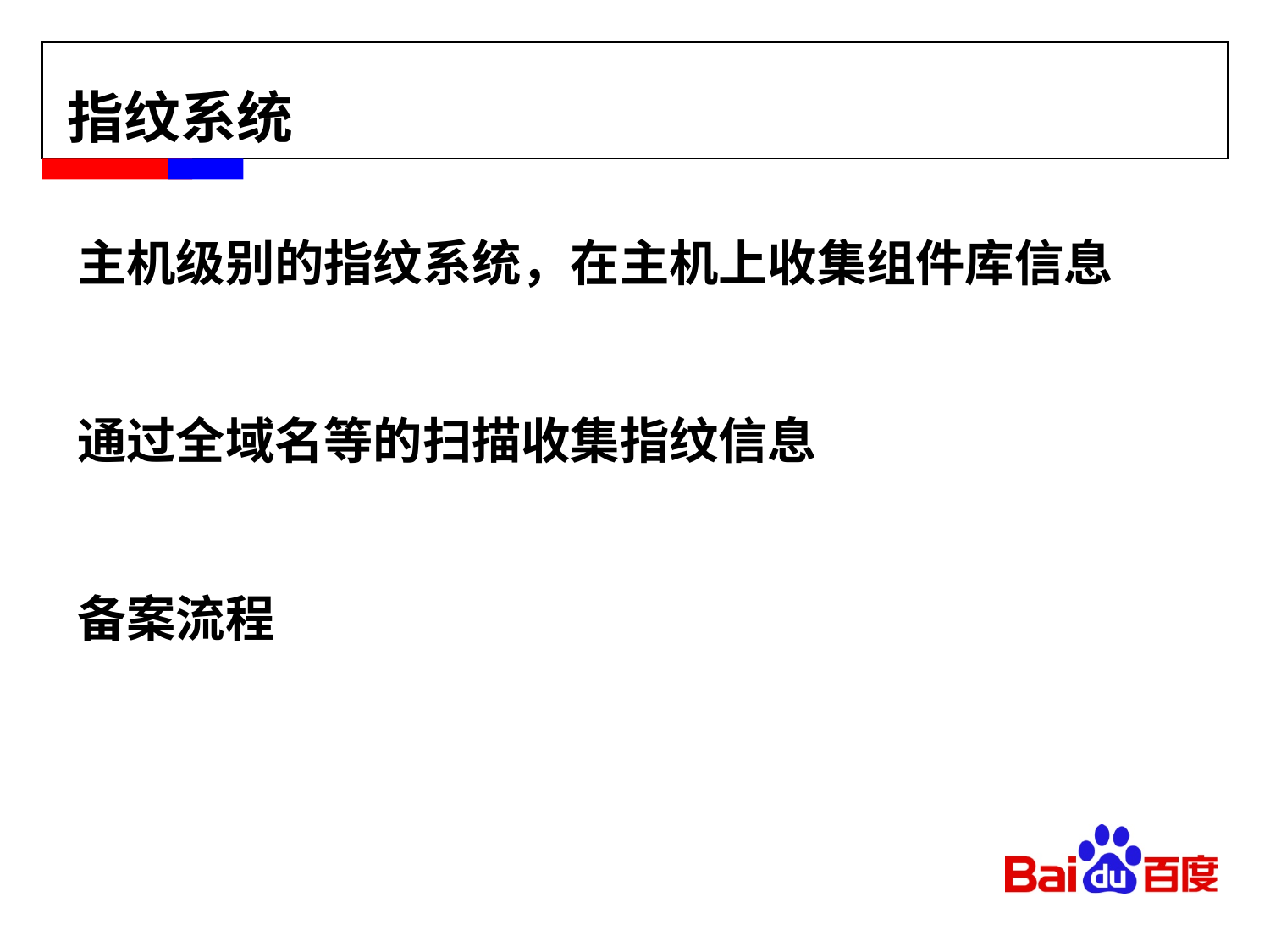

指纹系统

### Chart

| Category |
|---|
主机级别的指纹系统，在主机上收集组件库信息

通过全域名等的扫描收集指纹信息

备案流程